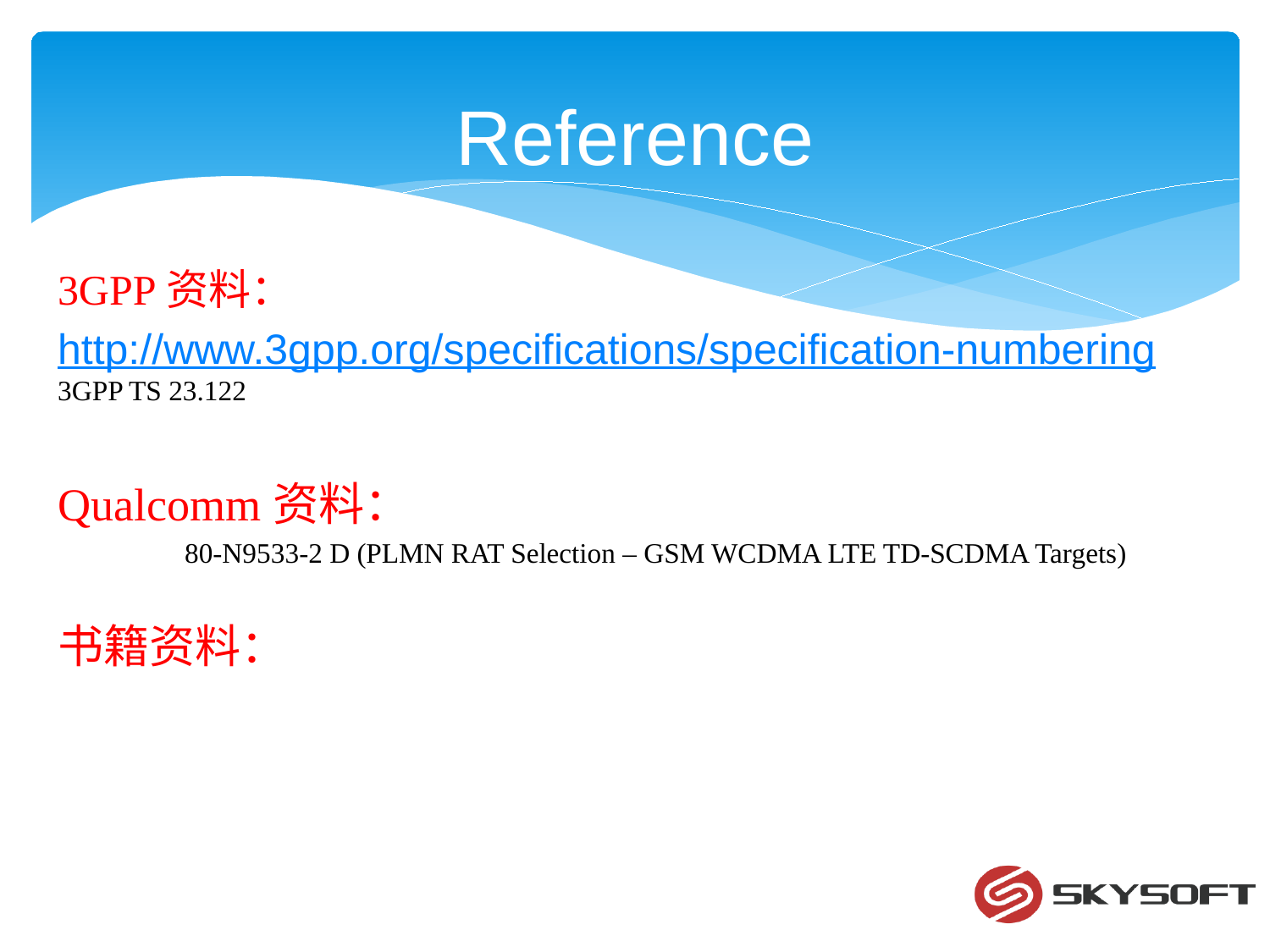

# Reference
3GPP资料：
http://www.3gpp.org/specifications/specification-numbering	3GPP TS 23.122

Qualcomm资料：
	80-N9533-2 D (PLMN RAT Selection – GSM WCDMA LTE TD-SCDMA Targets)

书籍资料：